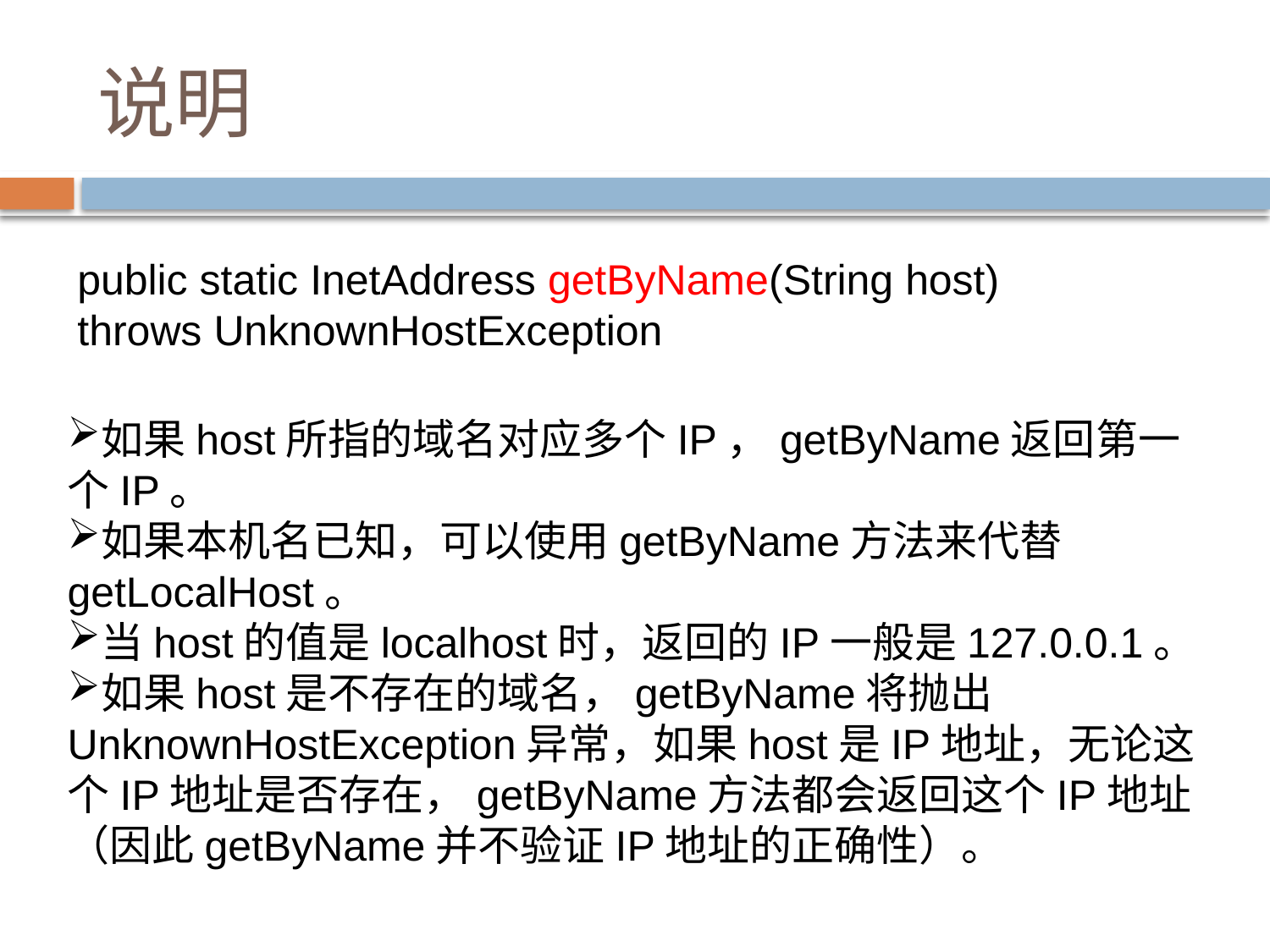

# 说明
public static InetAddress getByName(String host) throws UnknownHostException
如果host所指的域名对应多个IP，getByName返回第一个IP。
如果本机名已知，可以使用getByName方法来代替getLocalHost。
当host的值是localhost时，返回的IP一般是127.0.0.1。
如果host是不存在的域名，getByName将抛出UnknownHostException异常，如果host是IP地址，无论这个IP地址是否存在，getByName方法都会返回这个IP地址（因此getByName并不验证IP地址的正确性）。